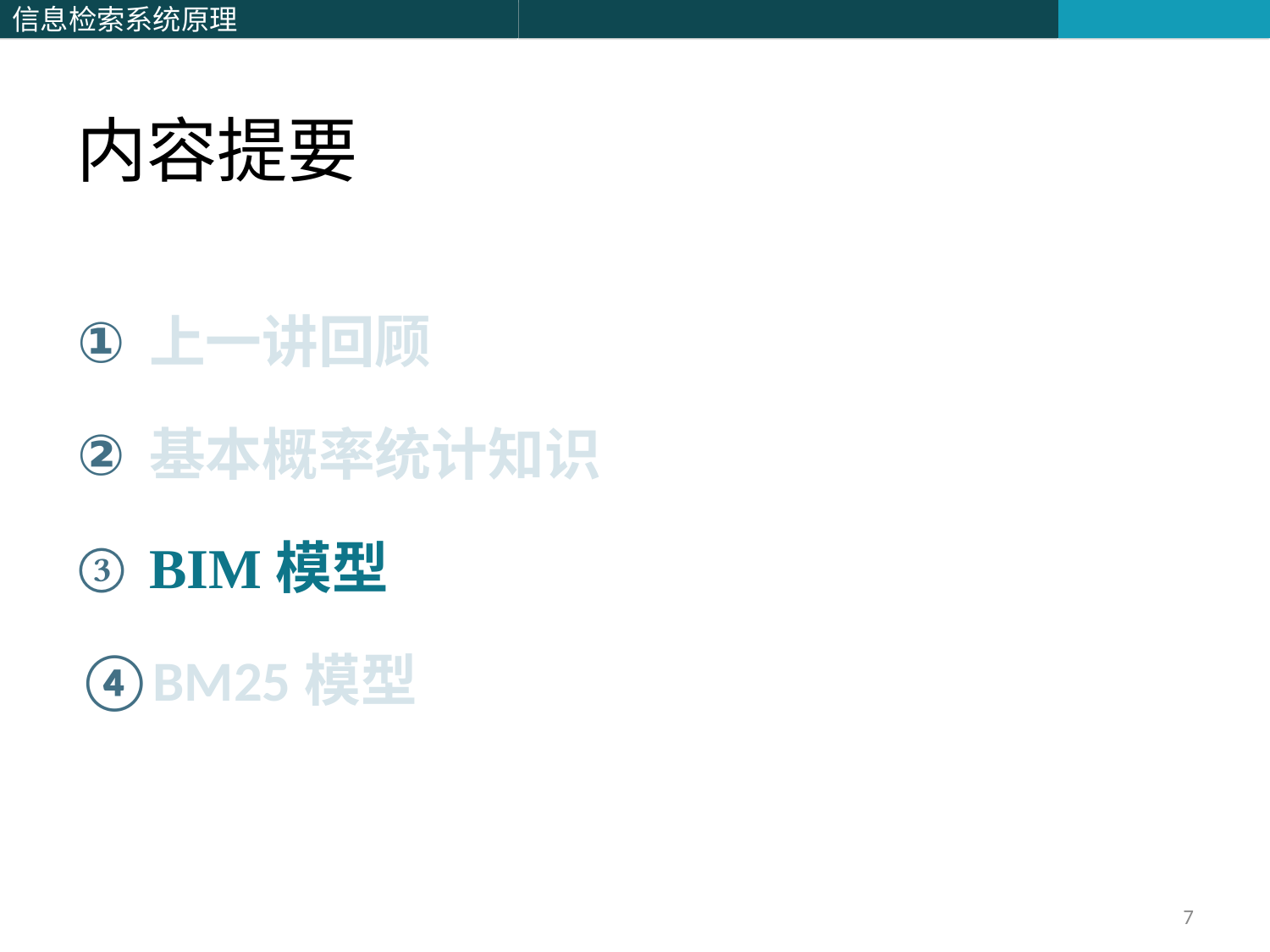

# 内容提要
上一讲回顾
基本概率统计知识
BIM模型
BM25模型
7